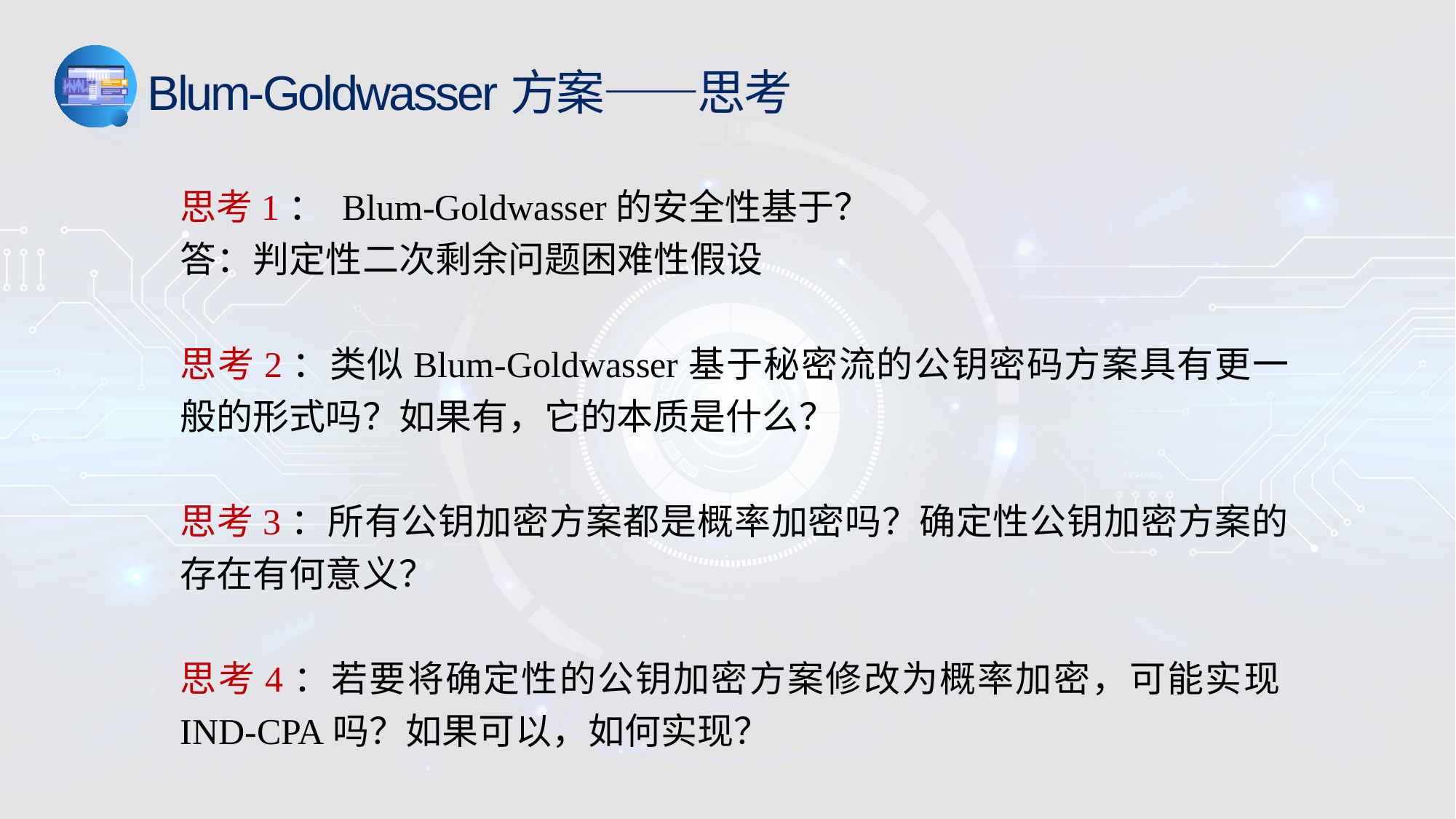

Blum-Goldwasser方案——思考

思考1： Blum-Goldwasser的安全性基于？
答：判定性二次剩余问题困难性假设

思考2：类似Blum-Goldwasser基于秘密流的公钥密码方案具有更一般的形式吗？如果有，它的本质是什么？

思考3：所有公钥加密方案都是概率加密吗？确定性公钥加密方案的存在有何意义？

思考4：若要将确定性的公钥加密方案修改为概率加密，可能实现IND-CPA吗？如果可以，如何实现？